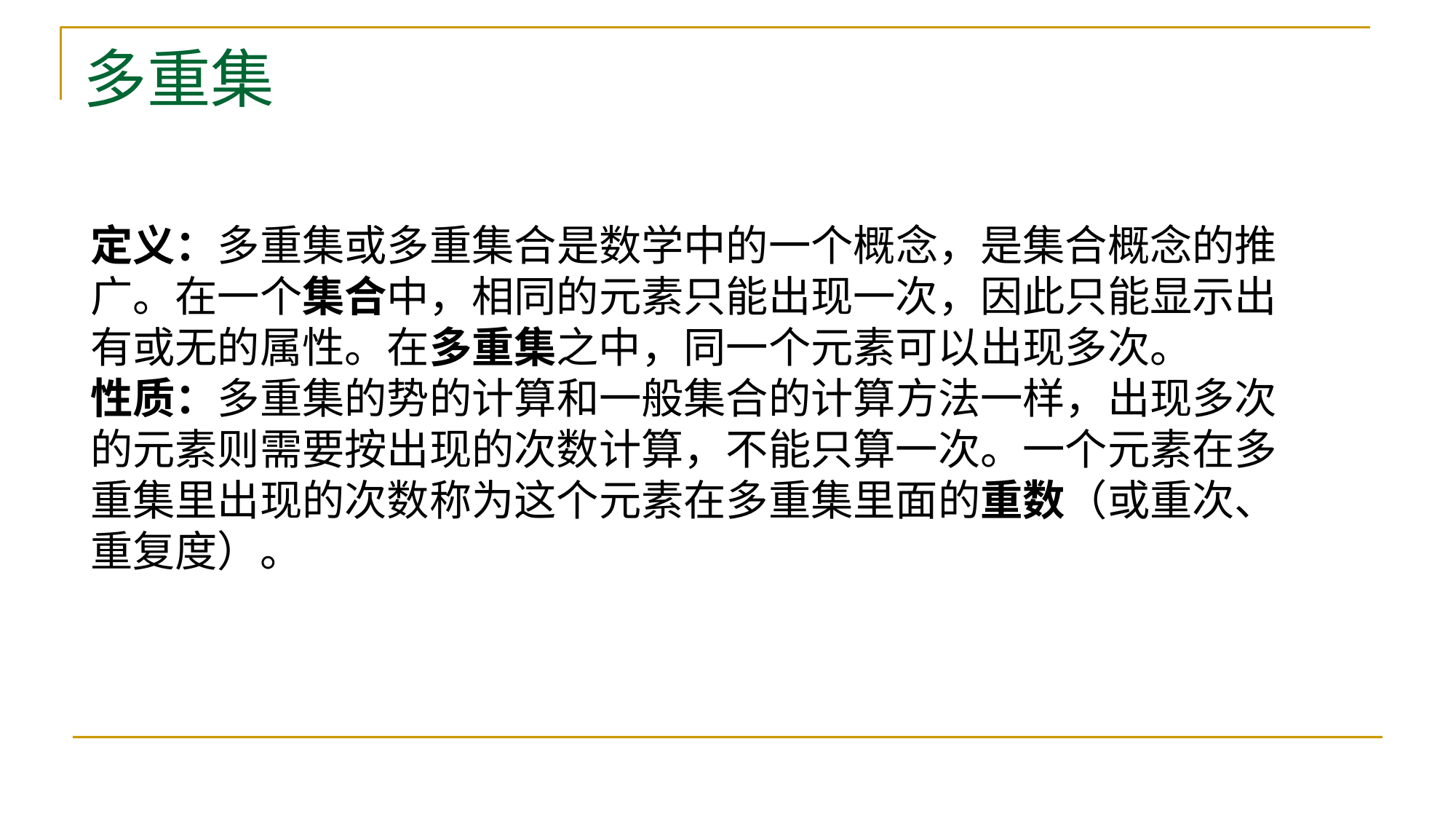

多重集
定义：多重集或多重集合是数学中的一个概念，是集合概念的推广。在一个集合中，相同的元素只能出现一次，因此只能显示出有或无的属性。在多重集之中，同一个元素可以出现多次。
性质：多重集的势的计算和一般集合的计算方法一样，出现多次的元素则需要按出现的次数计算，不能只算一次。一个元素在多重集里出现的次数称为这个元素在多重集里面的重数（或重次、重复度）。